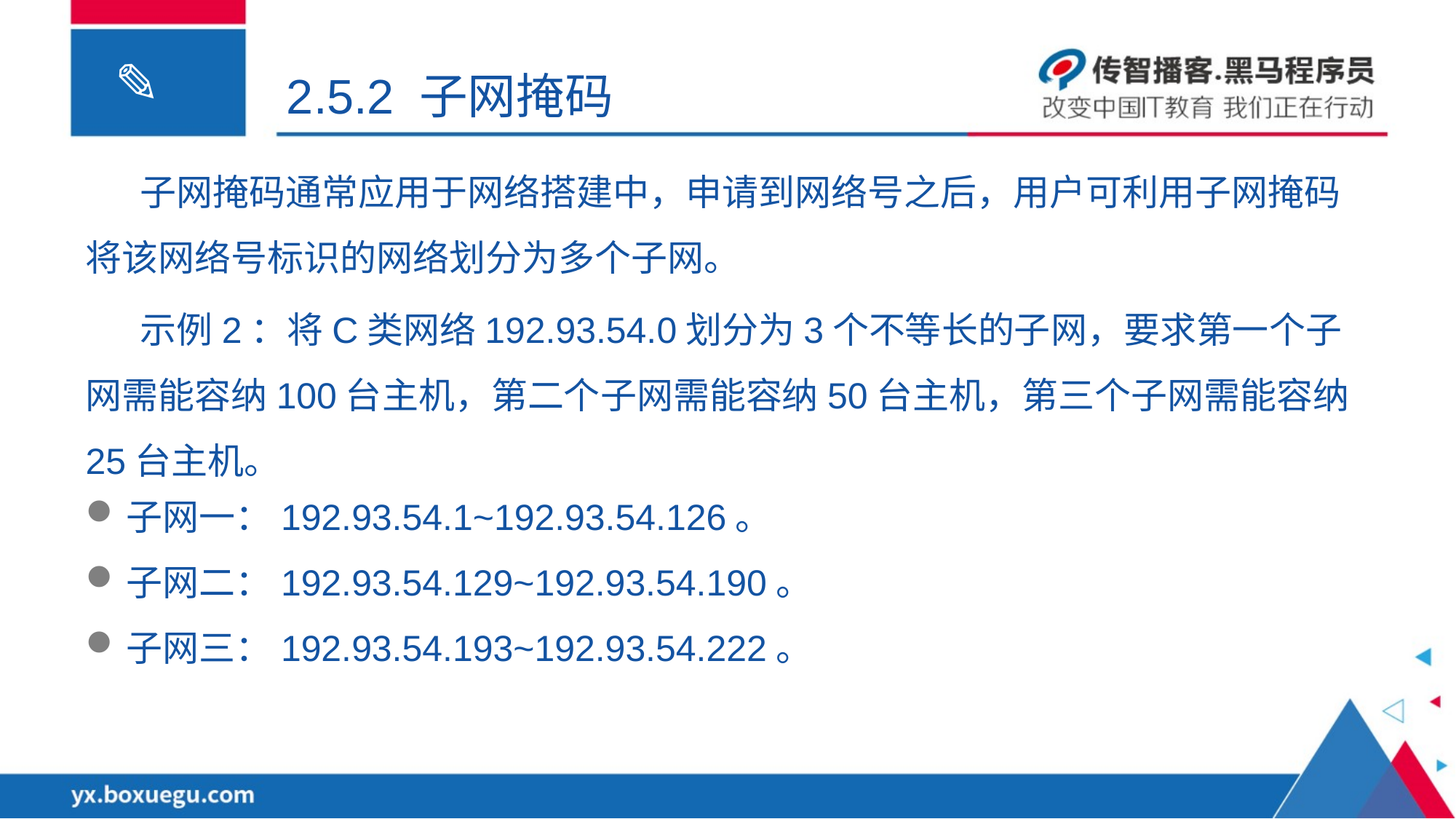

2.5.2 子网掩码
子网掩码通常应用于网络搭建中，申请到网络号之后，用户可利用子网掩码将该网络号标识的网络划分为多个子网。
示例2：将C类网络192.93.54.0划分为3个不等长的子网，要求第一个子网需能容纳100台主机，第二个子网需能容纳50台主机，第三个子网需能容纳25台主机。
子网一：192.93.54.1~192.93.54.126。
子网二：192.93.54.129~192.93.54.190。
子网三：192.93.54.193~192.93.54.222。